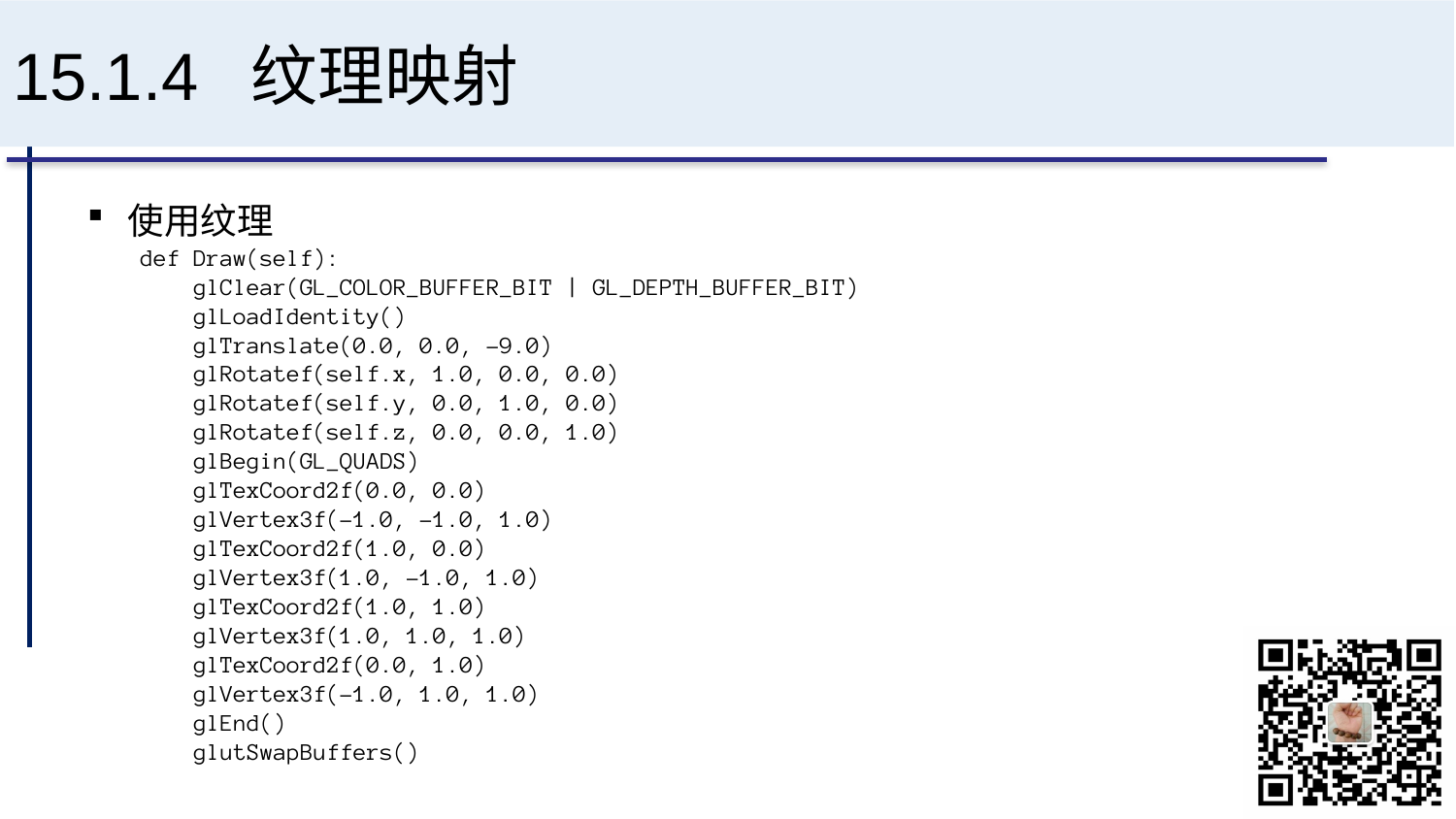

# 15.1.4  纹理映射
使用纹理
    def Draw(self):
        glClear(GL_COLOR_BUFFER_BIT | GL_DEPTH_BUFFER_BIT)
        glLoadIdentity()
        glTranslate(0.0, 0.0, -9.0)
        glRotatef(self.x, 1.0, 0.0, 0.0)
        glRotatef(self.y, 0.0, 1.0, 0.0)
        glRotatef(self.z, 0.0, 0.0, 1.0)
        glBegin(GL_QUADS)
        glTexCoord2f(0.0, 0.0)
        glVertex3f(-1.0, -1.0, 1.0)
        glTexCoord2f(1.0, 0.0)
        glVertex3f(1.0, -1.0, 1.0)
        glTexCoord2f(1.0, 1.0)
        glVertex3f(1.0, 1.0, 1.0)
        glTexCoord2f(0.0, 1.0)
        glVertex3f(-1.0, 1.0, 1.0)
        glEnd()
        glutSwapBuffers()